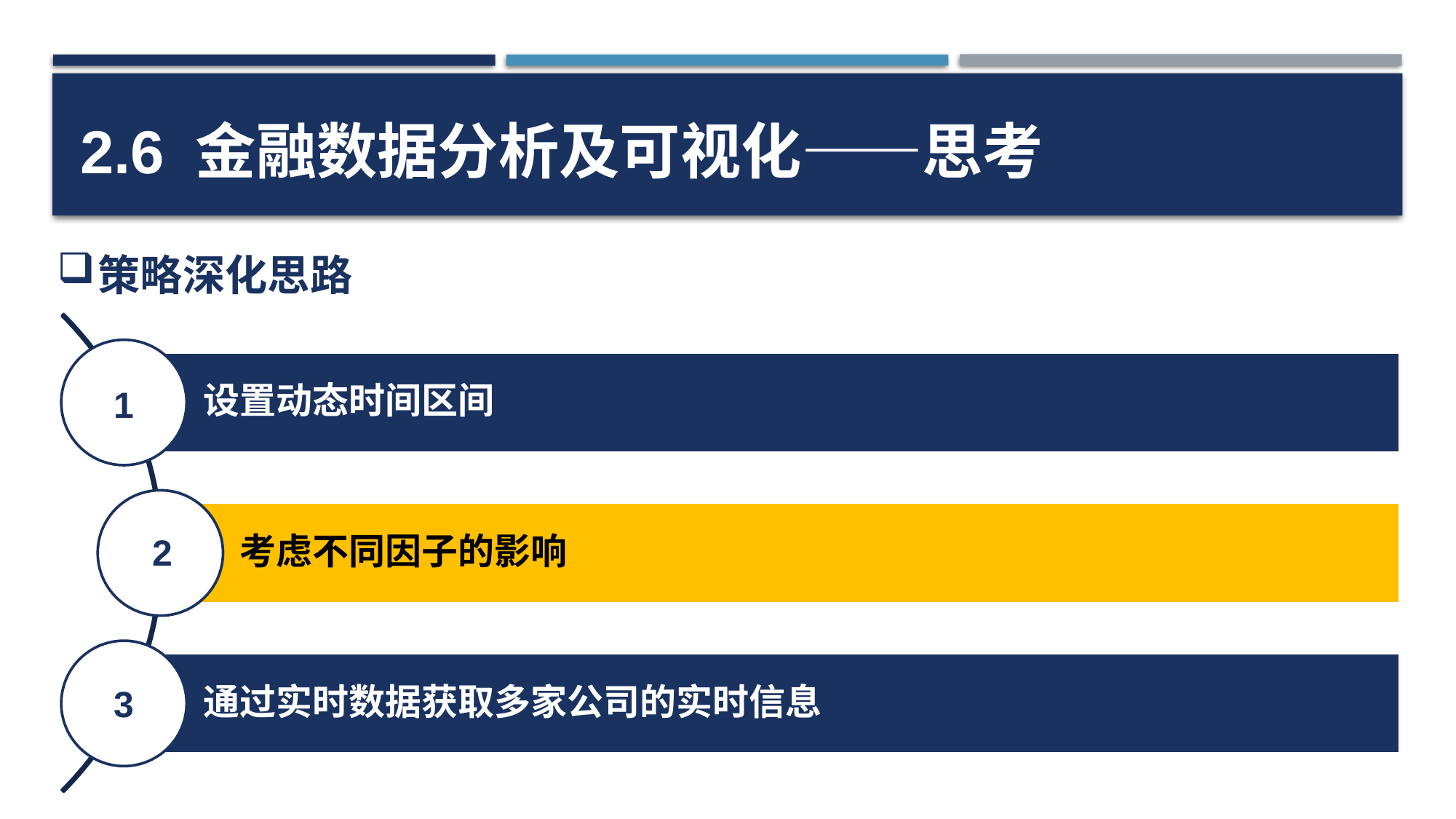

2.6 金融数据分析及可视化——思考

策略深化思路

1
设置动态时间区间

2
考虑不同因子的影响

3
通过实时数据获取多家公司的实时信息
81